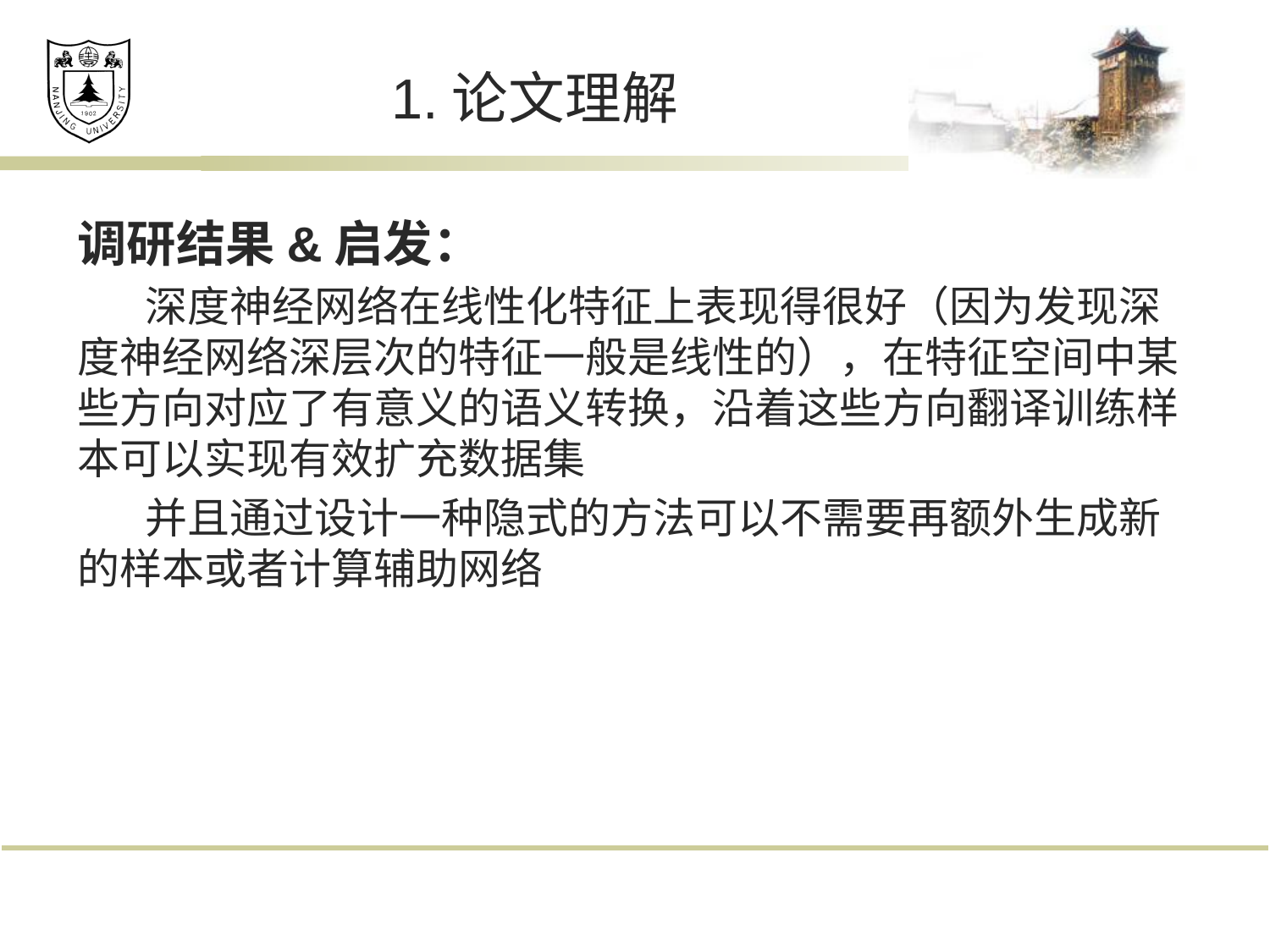

# 1.论文理解
调研结果&启发：
      深度神经网络在线性化特征上表现得很好（因为发现深度神经网络深层次的特征一般是线性的），在特征空间中某些方向对应了有意义的语义转换，沿着这些方向翻译训练样本可以实现有效扩充数据集
      并且通过设计一种隐式的方法可以不需要再额外生成新的样本或者计算辅助网络

2